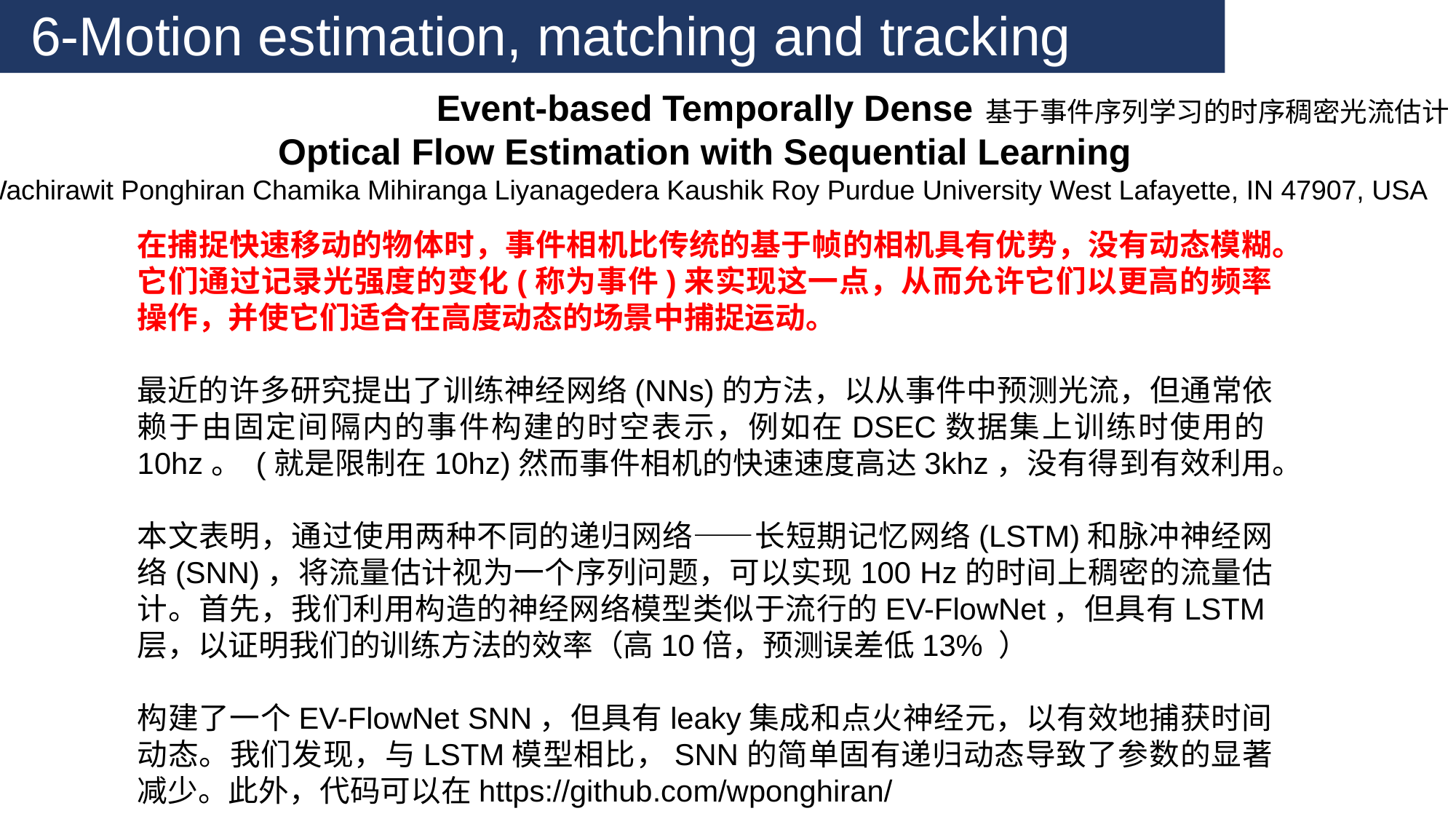

6-Motion estimation, matching and tracking
Event-based Temporally Dense
Optical Flow Estimation with Sequential Learning
Wachirawit Ponghiran Chamika Mihiranga Liyanagedera Kaushik Roy Purdue University West Lafayette, IN 47907, USA
基于事件序列学习的时序稠密光流估计
在捕捉快速移动的物体时，事件相机比传统的基于帧的相机具有优势，没有动态模糊。它们通过记录光强度的变化(称为事件)来实现这一点，从而允许它们以更高的频率操作，并使它们适合在高度动态的场景中捕捉运动。

最近的许多研究提出了训练神经网络(NNs)的方法，以从事件中预测光流，但通常依赖于由固定间隔内的事件构建的时空表示，例如在DSEC数据集上训练时使用的10hz。 (就是限制在10hz)然而事件相机的快速速度高达3khz，没有得到有效利用。

本文表明，通过使用两种不同的递归网络——长短期记忆网络(LSTM)和脉冲神经网络(SNN)，将流量估计视为一个序列问题，可以实现100 Hz的时间上稠密的流量估计。首先，我们利用构造的神经网络模型类似于流行的EV-FlowNet，但具有LSTM层，以证明我们的训练方法的效率（高10倍，预测误差低13% ）

构建了一个EV-FlowNet SNN，但具有leaky集成和点火神经元，以有效地捕获时间动态。我们发现，与LSTM模型相比，SNN的简单固有递归动态导致了参数的显著减少。此外，代码可以在https://github.com/wponghiran/